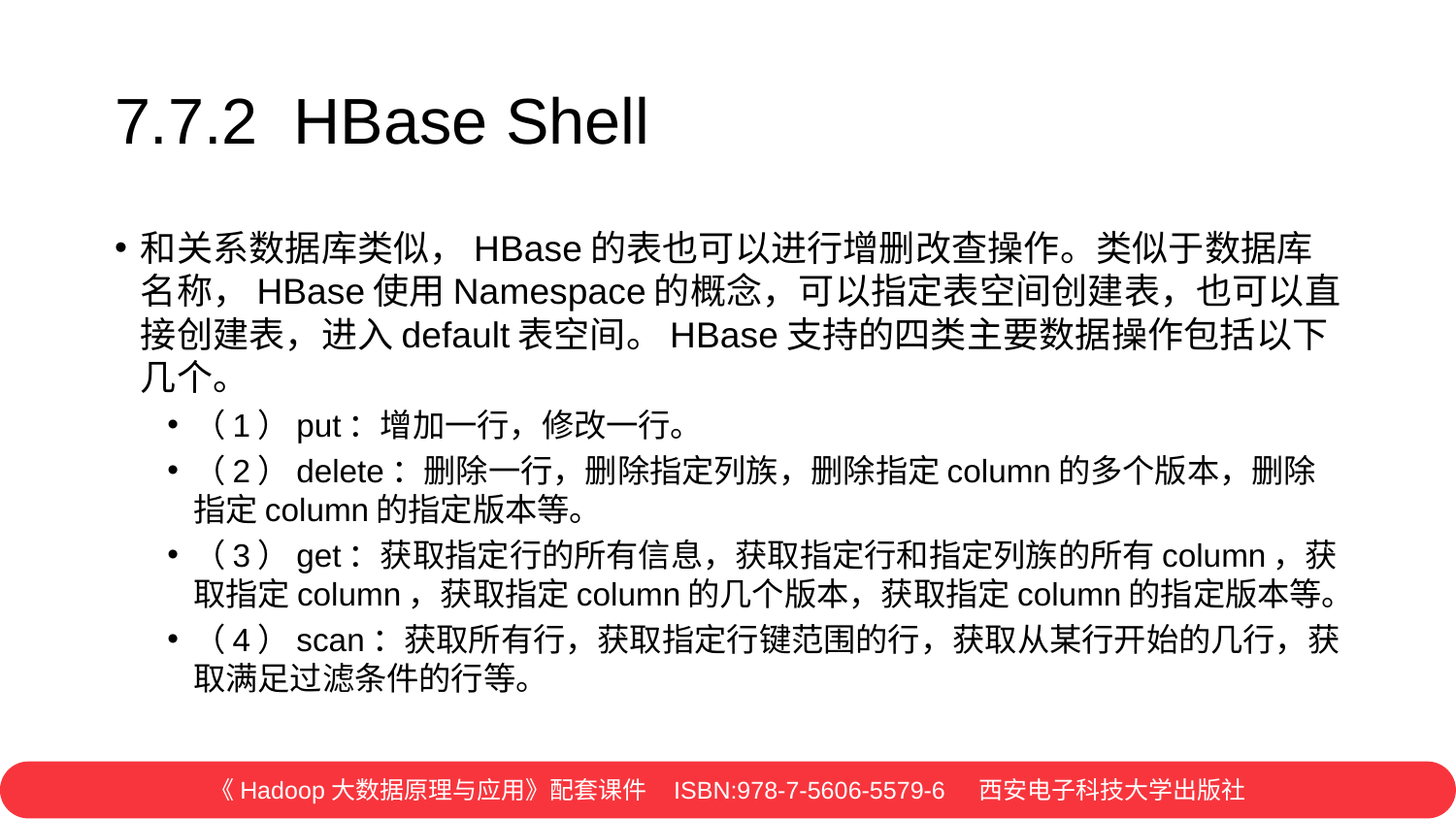

# 7.7.2  HBase Shell
和关系数据库类似，HBase的表也可以进行增删改查操作。类似于数据库名称，HBase使用Namespace的概念，可以指定表空间创建表，也可以直接创建表，进入default表空间。HBase支持的四类主要数据操作包括以下几个。
（1）put：增加一行，修改一行。
（2）delete：删除一行，删除指定列族，删除指定column的多个版本，删除指定column的指定版本等。
（3）get：获取指定行的所有信息，获取指定行和指定列族的所有column，获取指定column，获取指定column的几个版本，获取指定column的指定版本等。
（4）scan：获取所有行，获取指定行键范围的行，获取从某行开始的几行，获取满足过滤条件的行等。